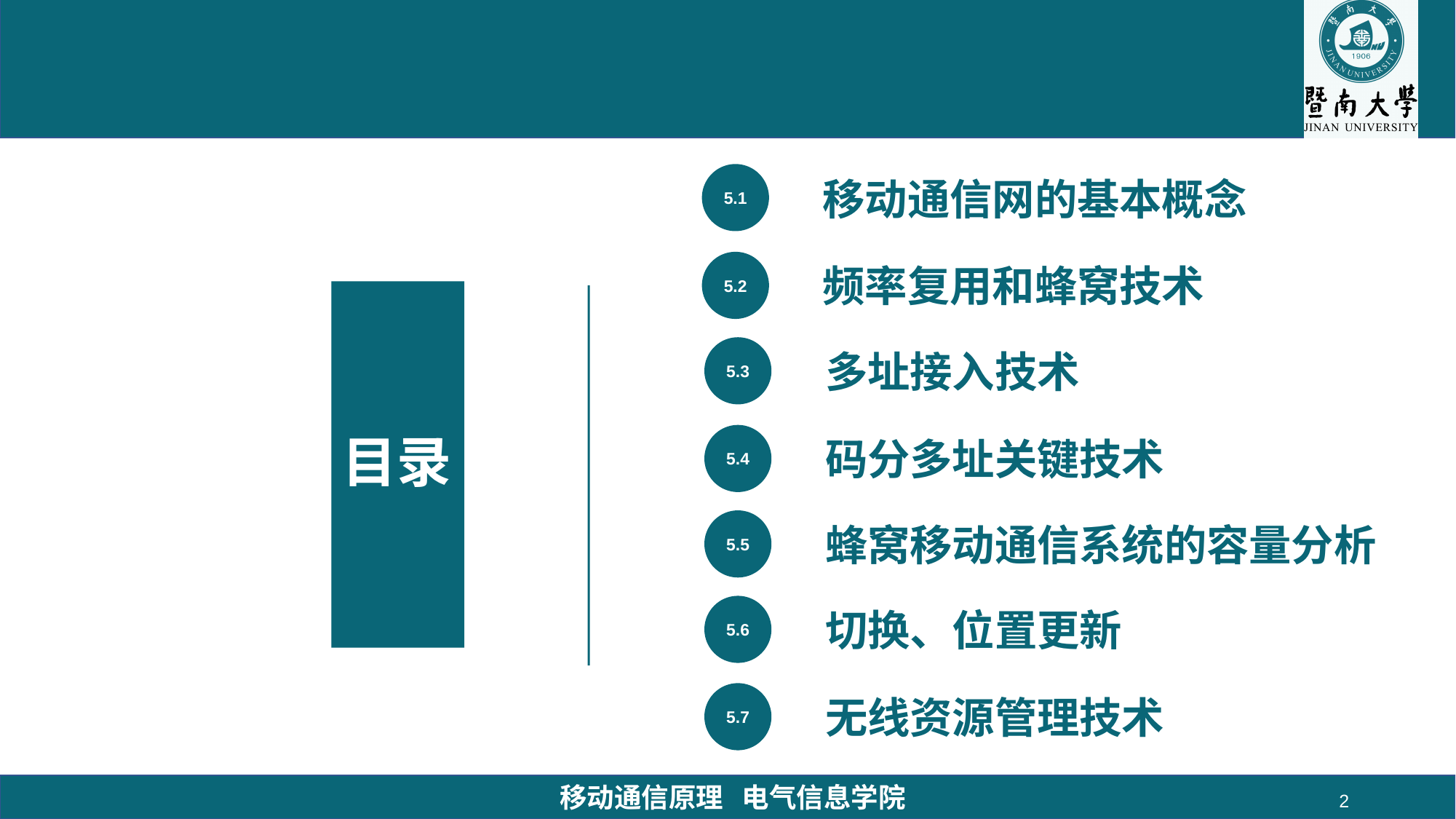

5.1
移动通信网的基本概念

5.2
频率复用和蜂窝技术
# 目录

5.3
多址接入技术
5.4
码分多址关键技术

5.5
蜂窝移动通信系统的容量分析

5.6
切换、位置更新
5.7
无线资源管理技术
移动通信原理   电气信息学院
2